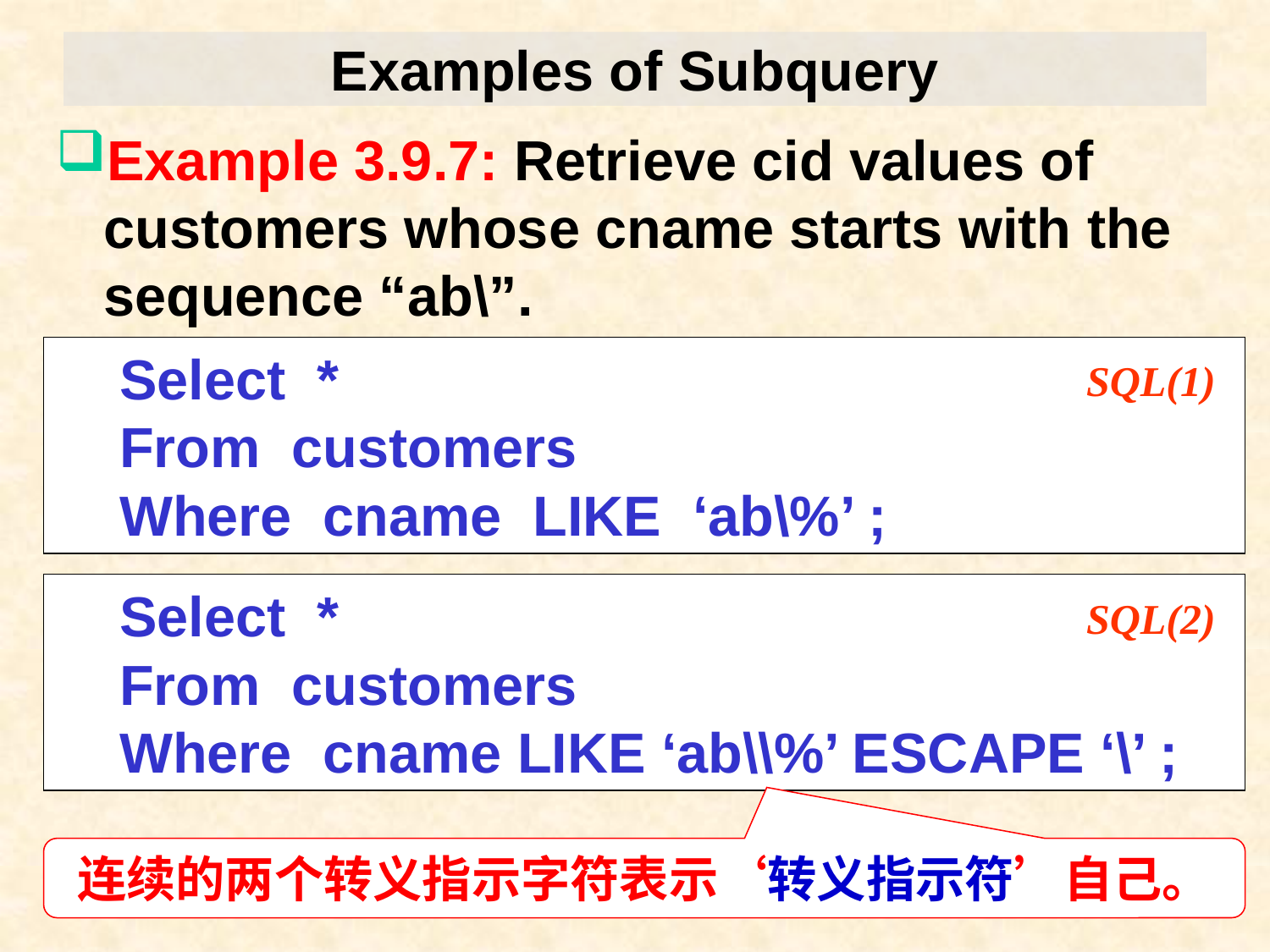

# Examples of Subquery
Example 3.9.7: Retrieve cid values of customers whose cname starts with the sequence “ab\”.
Select  *
From  customers
Where  cname  LIKE  ‘ab\%’ ;
SQL(1)
Select  *
From  customers
Where  cname LIKE ‘ab\\%’ ESCAPE ‘\’ ;
SQL(2)
连续的两个转义指示字符表示‘转义指示符’自己。